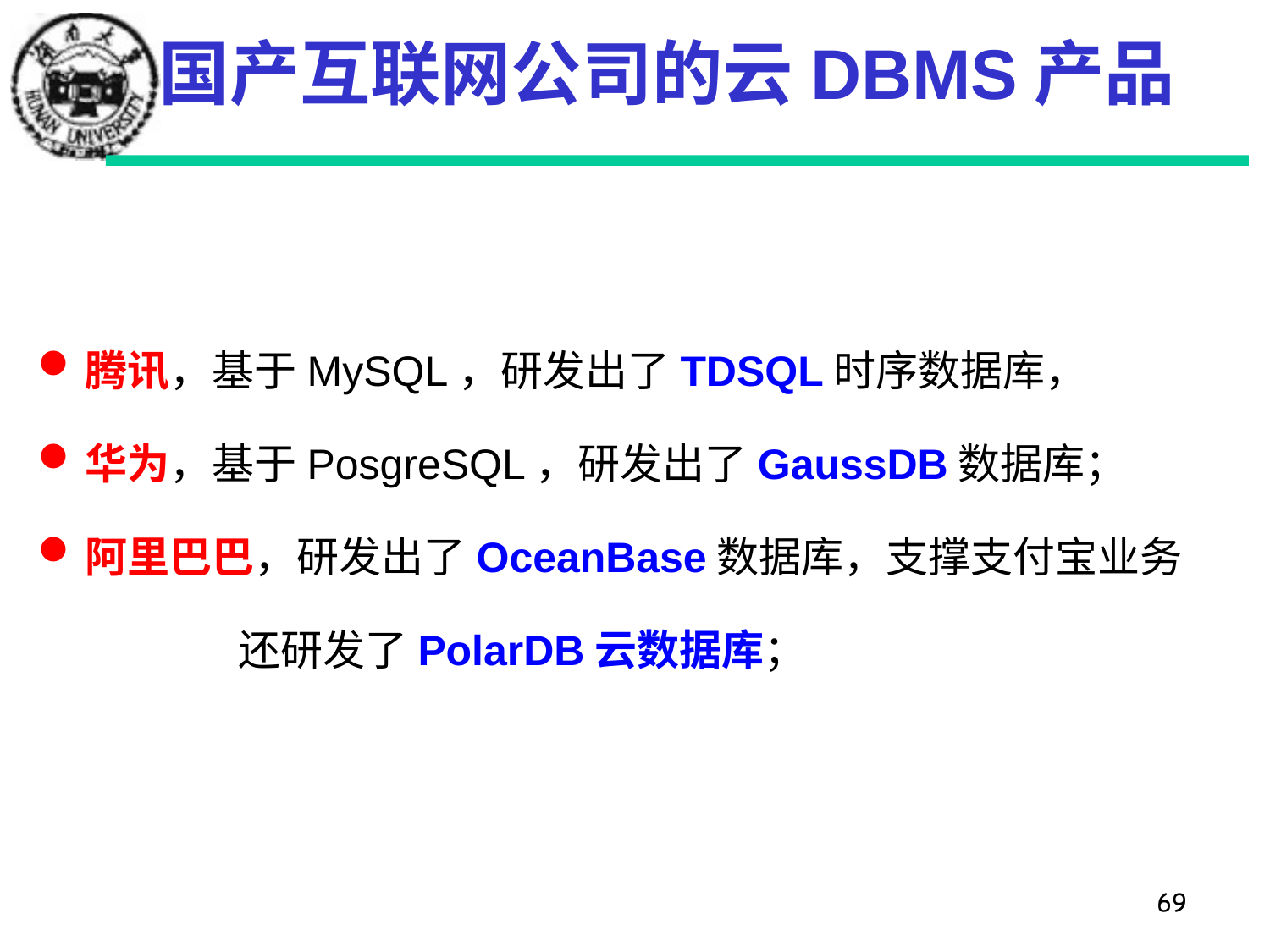

# 国产互联网公司的云DBMS产品
腾讯，基于MySQL，研发出了TDSQL时序数据库，
华为，基于PosgreSQL，研发出了GaussDB数据库；
阿里巴巴，研发出了OceanBase数据库，支撑支付宝业务
                    还研发了PolarDB云数据库；
69